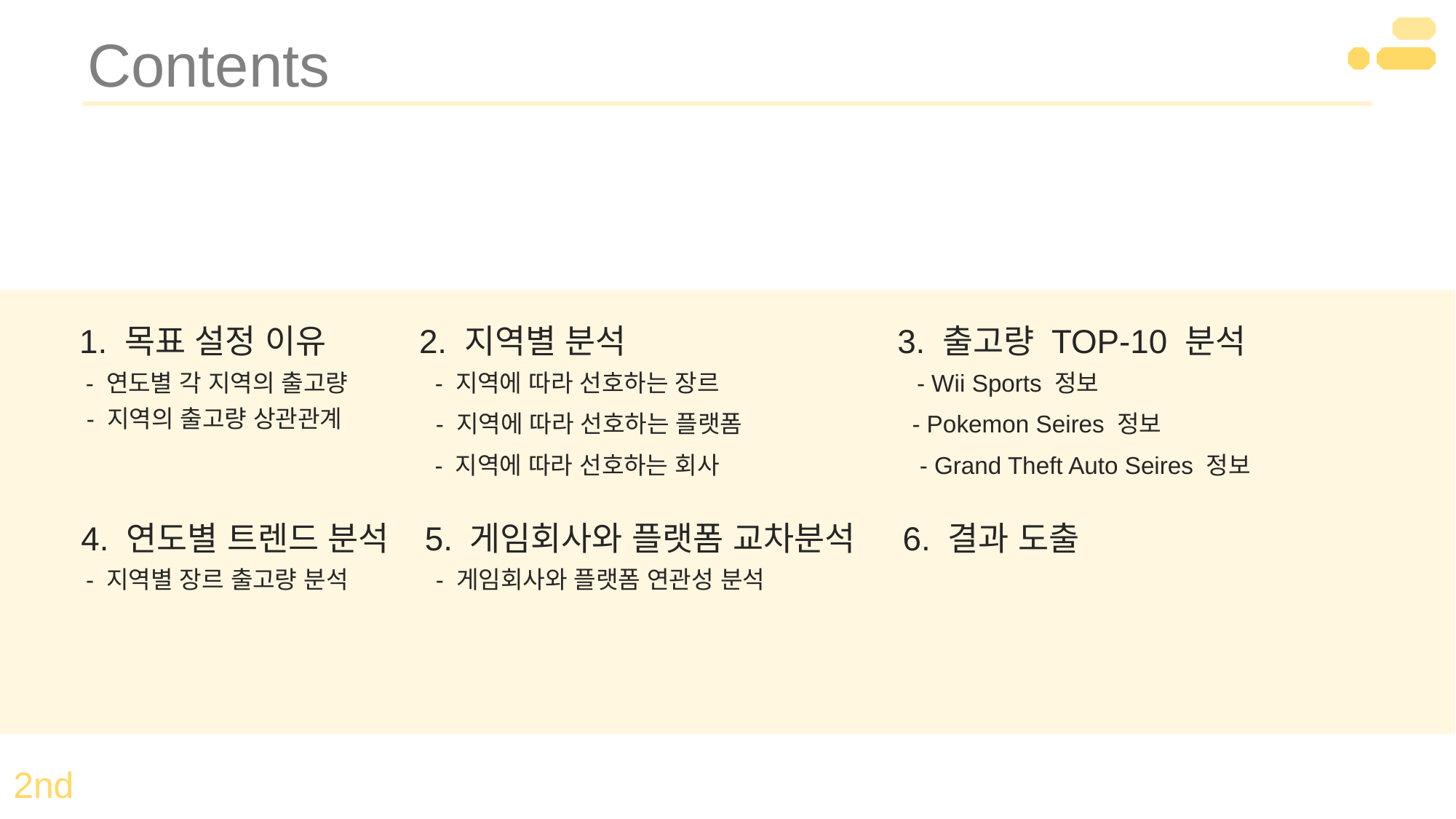

Contents

1. 목표 설정 이유
2. 지역별 분석
3. 출고량 TOP-10 분석
- Wii Sports 정보
- Pokemon Seires 정보
- Grand Theft Auto Seires 정보
- 연도별 각 지역의 출고량
- 지역에 따라 선호하는 장르
- 지역의 출고량 상관관계
- 지역에 따라 선호하는 플랫폼
- 지역에 따라 선호하는 회사
4. 연도별 트렌드 분석
5. 게임회사와 플랫폼 교차분석
6. 결과 도출
- 지역별 장르 출고량 분석
- 게임회사와 플랫폼 연관성 분석
2nd